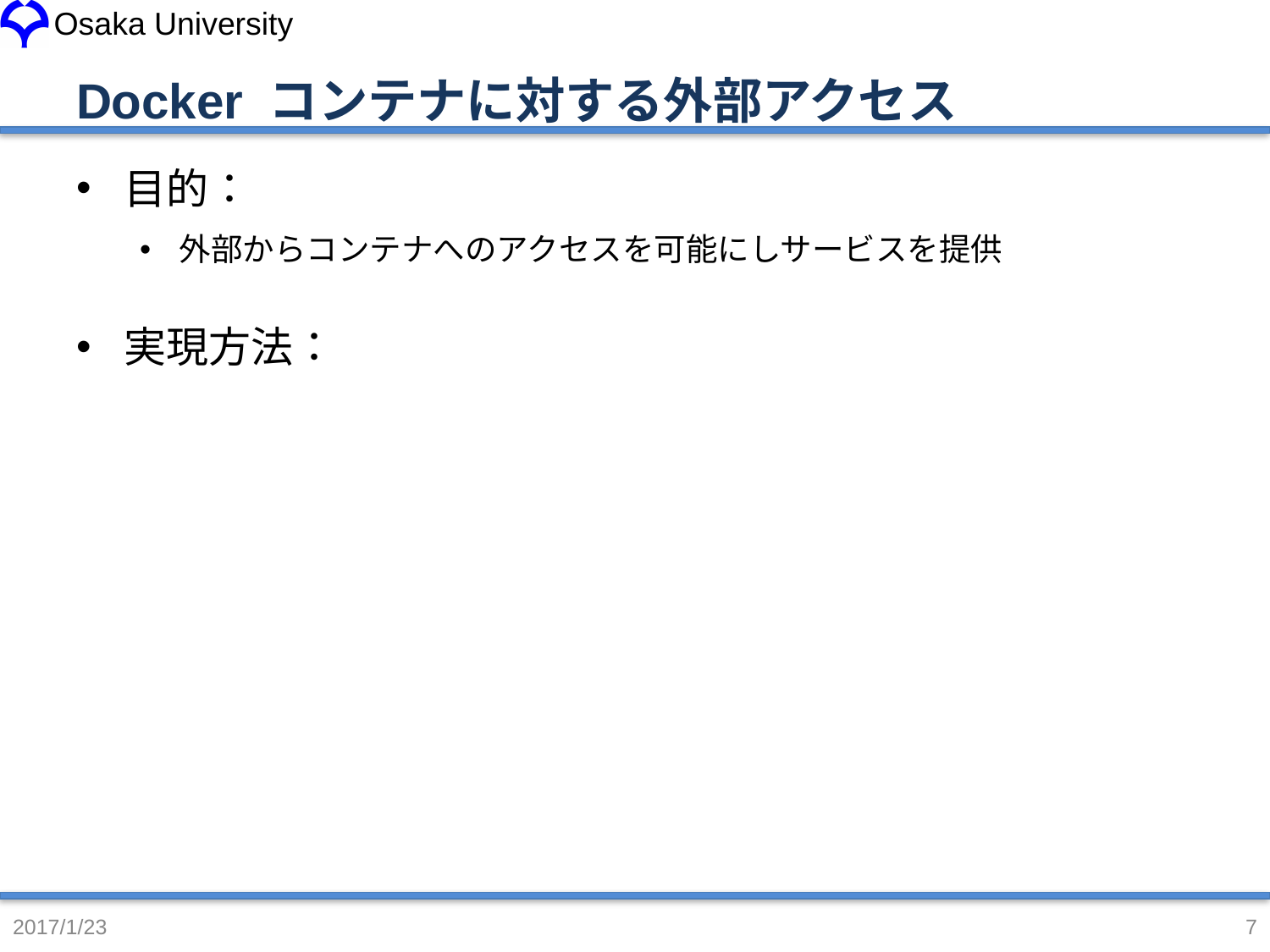

# Docker コンテナに対する外部アクセス
目的：
外部からコンテナへのアクセスを可能にしサービスを提供

実現方法：

2017/1/23
7